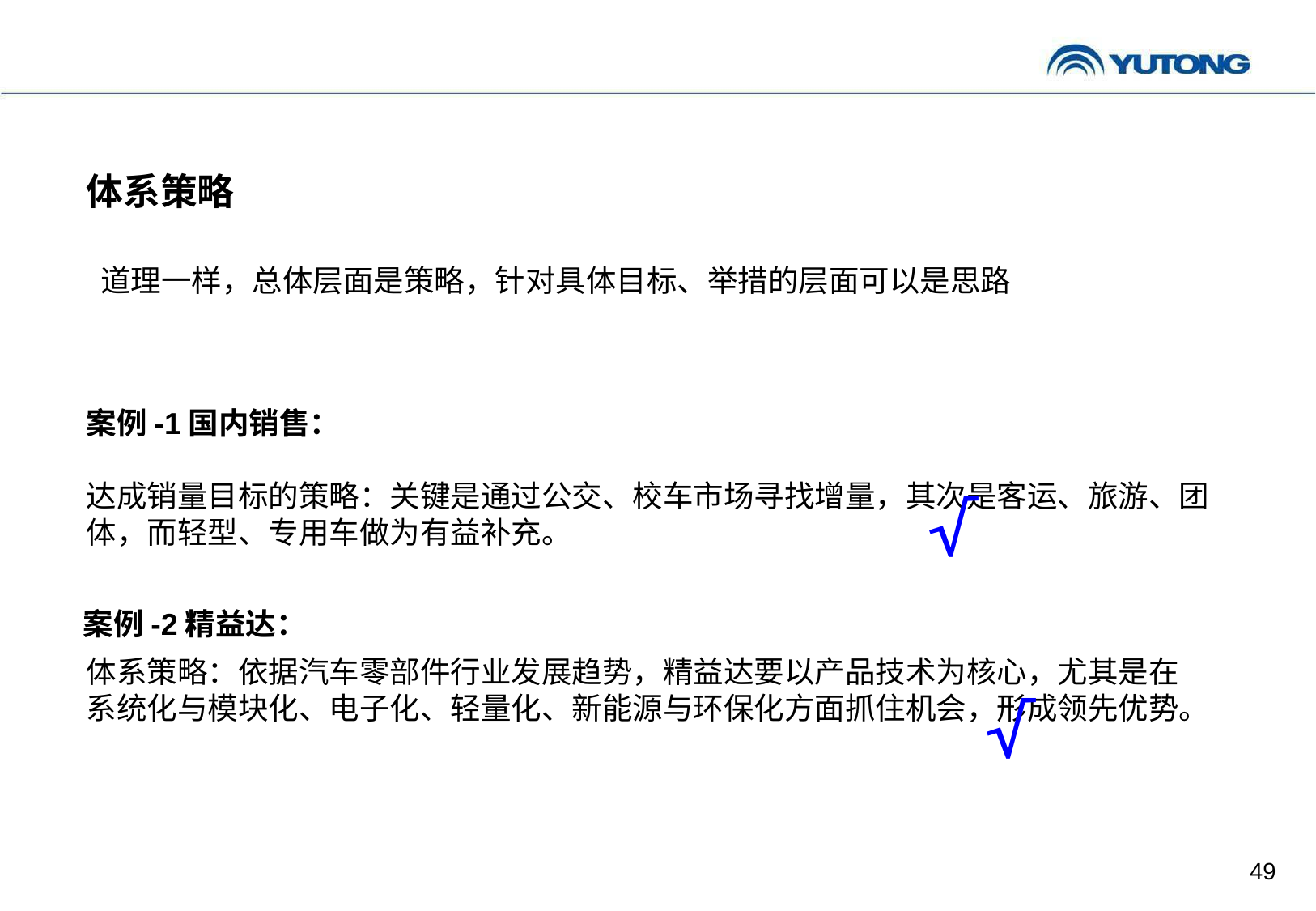

体系策略
道理一样，总体层面是策略，针对具体目标、举措的层面可以是思路
案例-1国内销售：

达成销量目标的策略：关键是通过公交、校车市场寻找增量，其次是客运、旅游、团体，而轻型、专用车做为有益补充。

√
案例-2精益达：
体系策略：依据汽车零部件行业发展趋势，精益达要以产品技术为核心，尤其是在系统化与模块化、电子化、轻量化、新能源与环保化方面抓住机会，形成领先优势。
√
49